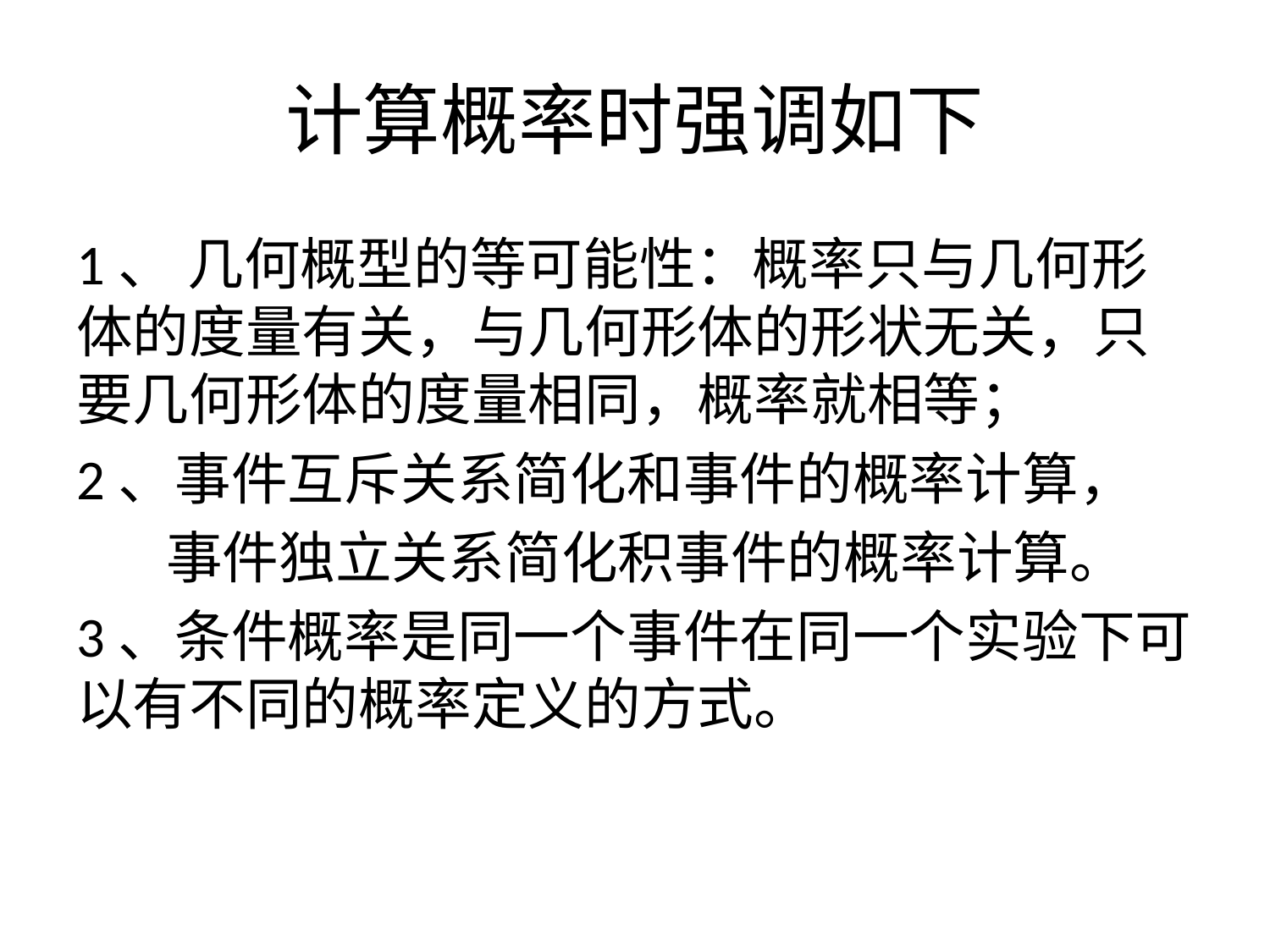

# 计算概率时强调如下
1、 几何概型的等可能性：概率只与几何形体的度量有关，与几何形体的形状无关，只要几何形体的度量相同，概率就相等；
2、事件互斥关系简化和事件的概率计算，
      事件独立关系简化积事件的概率计算。
3、条件概率是同一个事件在同一个实验下可以有不同的概率定义的方式。